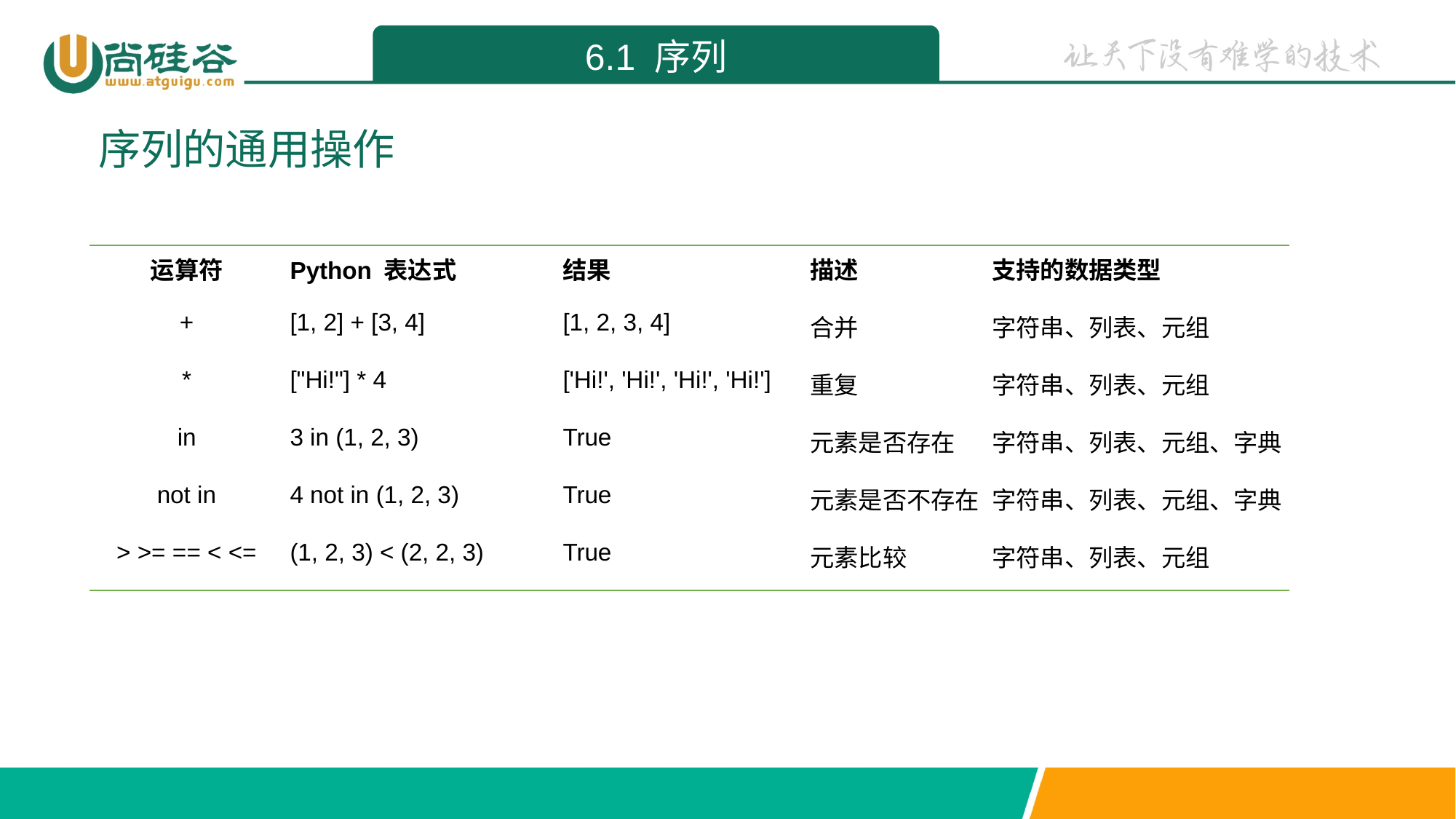

6.1 序列
序列的通用操作
| 运算符 | Python 表达式 | 结果 | 描述 | 支持的数据类型 |
| --- | --- | --- | --- | --- |
| + | [1, 2] + [3, 4] | [1, 2, 3, 4] | 合并 | 字符串、列表、元组 |
| \* | ["Hi!"] \* 4 | ['Hi!', 'Hi!', 'Hi!', 'Hi!'] | 重复 | 字符串、列表、元组 |
| in | 3 in (1, 2, 3) | True | 元素是否存在 | 字符串、列表、元组、字典 |
| not in | 4 not in (1, 2, 3) | True | 元素是否不存在 | 字符串、列表、元组、字典 |
| > >= == < <= | (1, 2, 3) < (2, 2, 3) | True | 元素比较 | 字符串、列表、元组 |